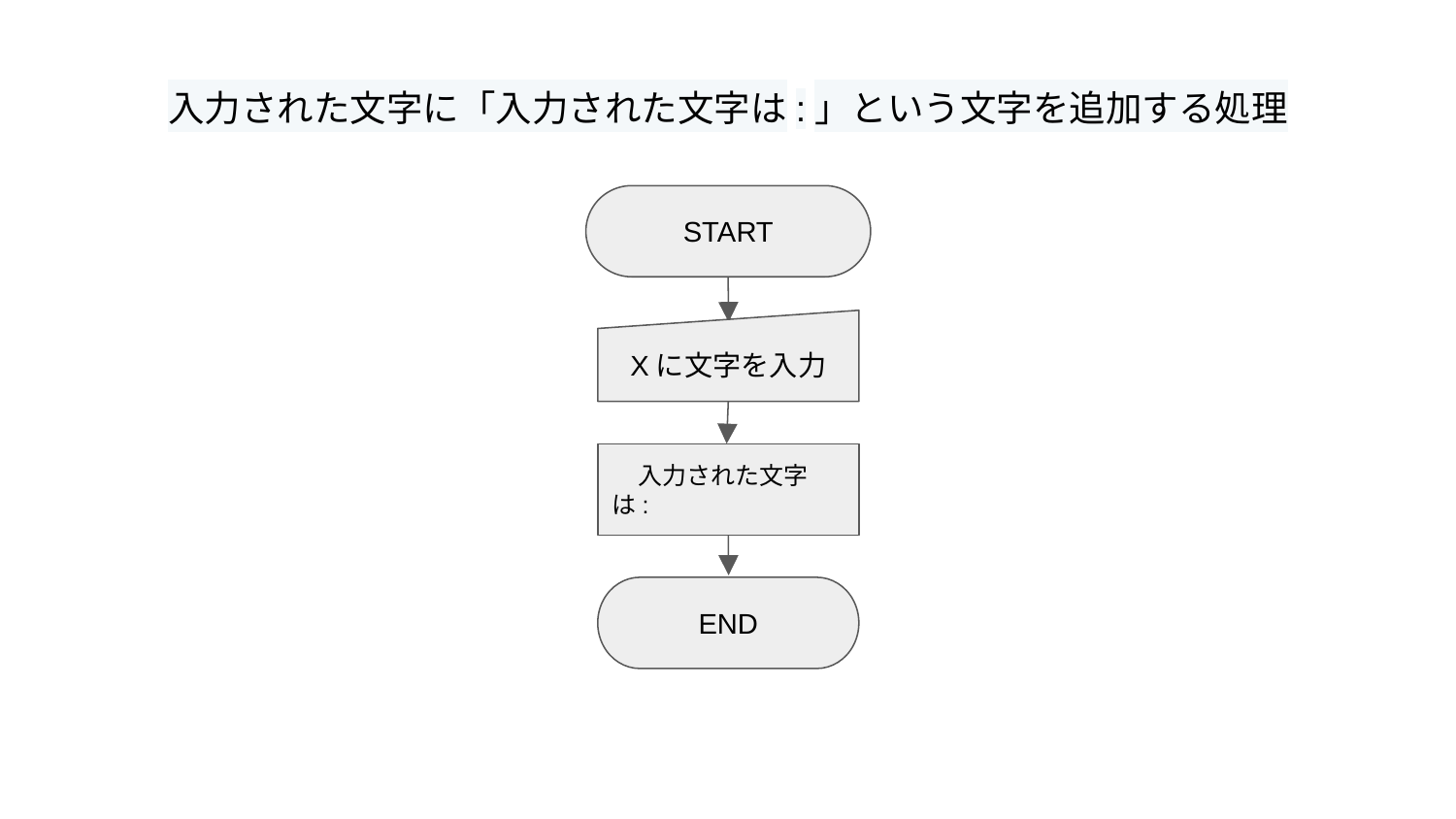

# 入力された文字に「入力された文字は:」という文字を追加する処理

START
Xに文字を入力
   入力された文字は:
END